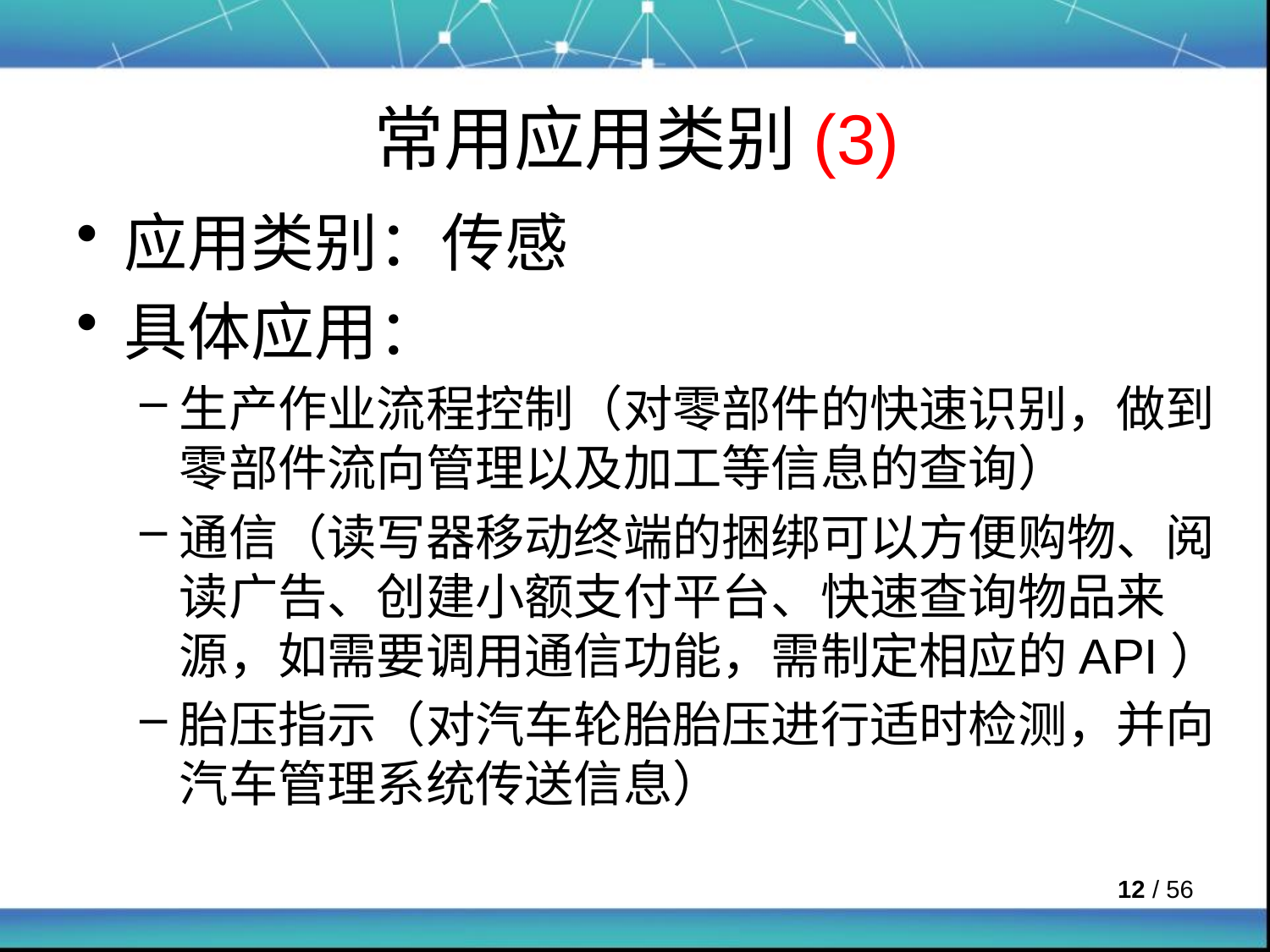

# 常用应用类别(3)
应用类别：传感
具体应用：
生产作业流程控制（对零部件的快速识别，做到零部件流向管理以及加工等信息的查询）
通信（读写器移动终端的捆绑可以方便购物、阅读广告、创建小额支付平台、快速查询物品来源，如需要调用通信功能，需制定相应的API）
胎压指示（对汽车轮胎胎压进行适时检测，并向汽车管理系统传送信息）
12 / 56